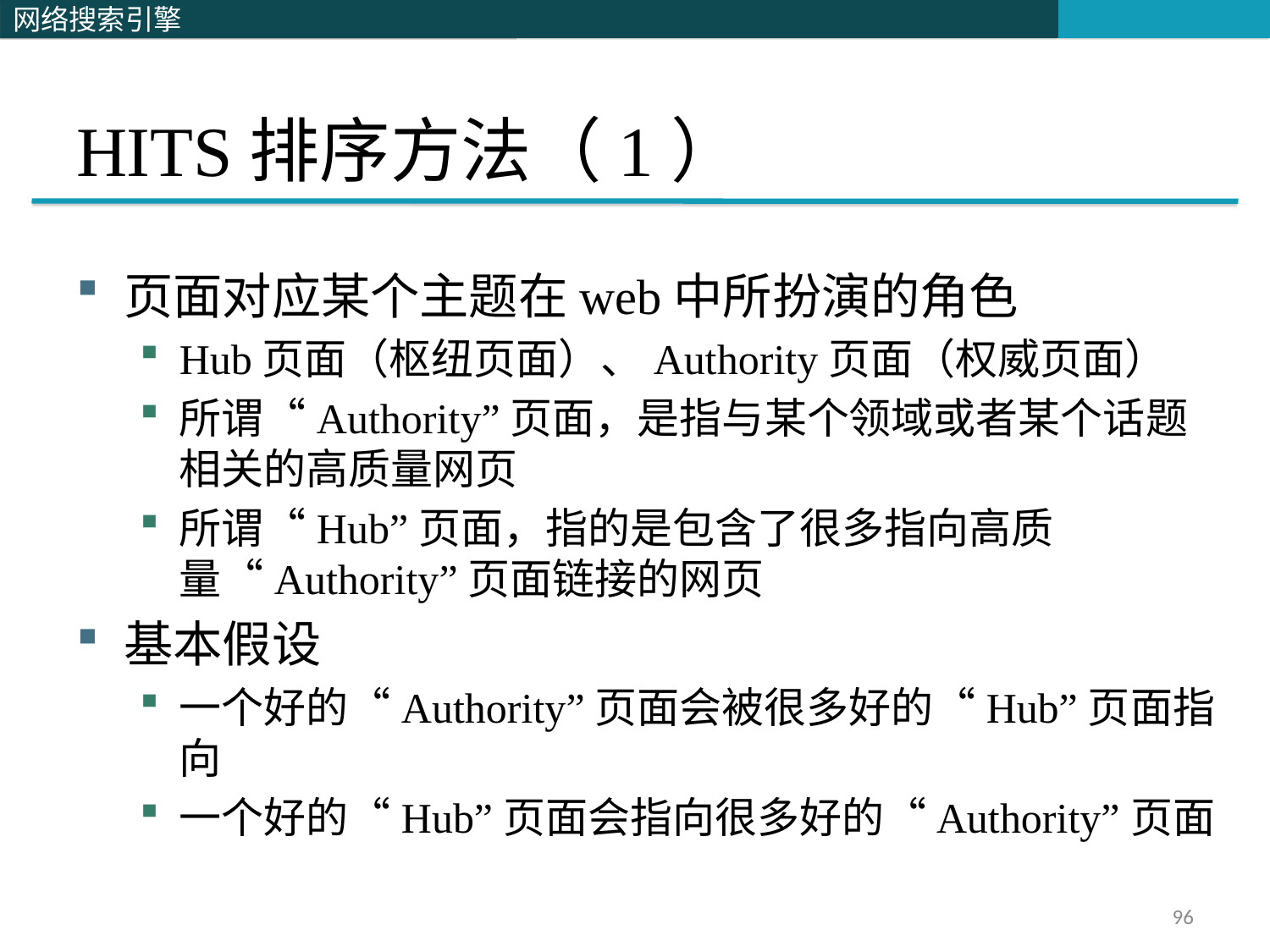

# HITS排序方法（1）
页面对应某个主题在web中所扮演的角色
Hub页面（枢纽页面）、Authority页面（权威页面）
所谓“Authority”页面，是指与某个领域或者某个话题相关的高质量网页
所谓“Hub”页面，指的是包含了很多指向高质量“Authority”页面链接的网页
基本假设
一个好的“Authority”页面会被很多好的“Hub”页面指向
一个好的“Hub”页面会指向很多好的“Authority”页面
96